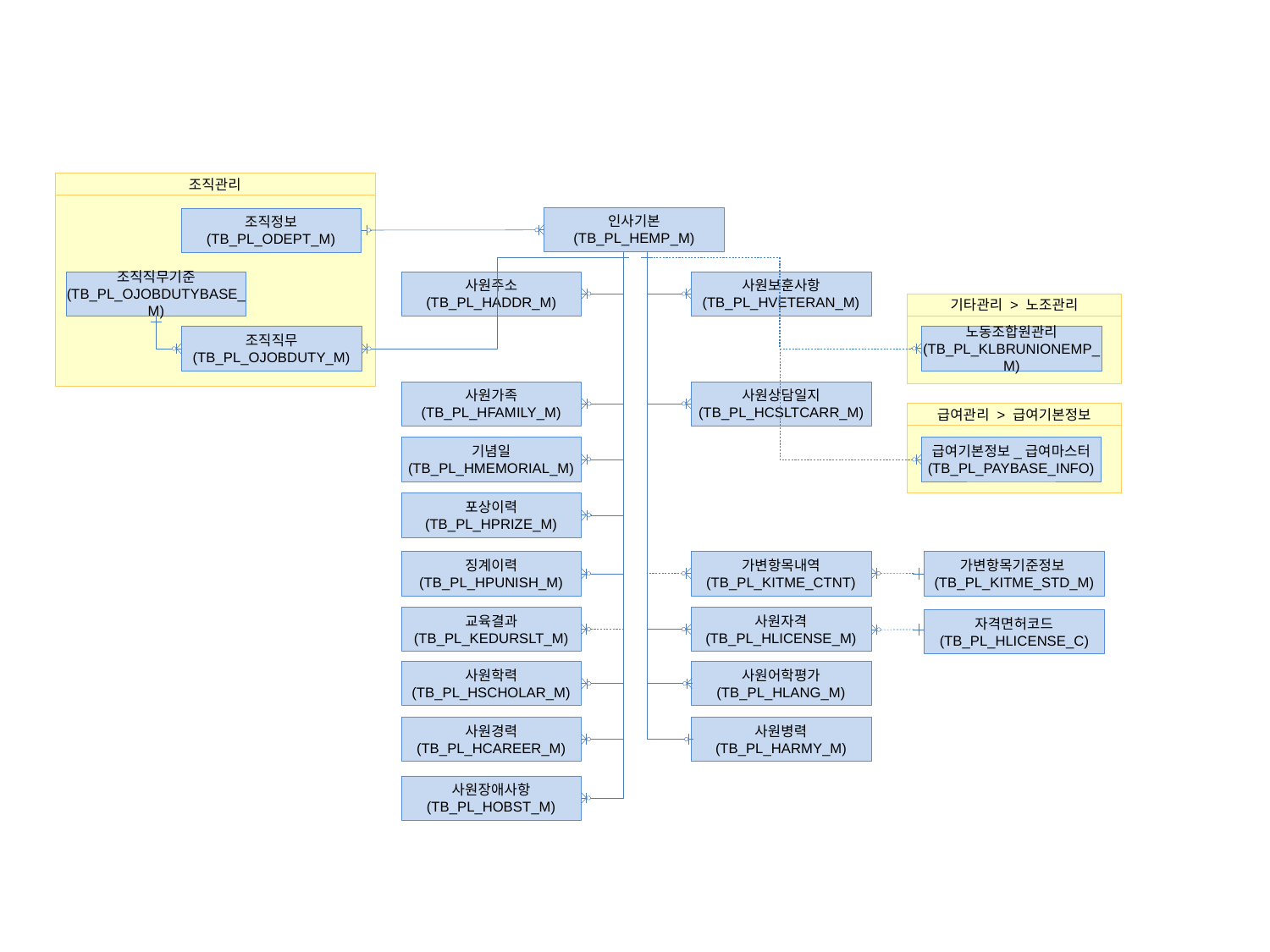

조직관리

인사기본
(TB_PL_HEMP_M)
조직정보
(TB_PL_ODEPT_M)

조직직무기준
(TB_PL_OJOBDUTYBASE_M)
사원주소
(TB_PL_HADDR_M)
사원보훈사항
(TB_PL_HVETERAN_M)

기타관리 > 노조관리

노동조합원관리
(TB_PL_KLBRUNIONEMP_M)
조직직무
(TB_PL_OJOBDUTY_M)

사원가족
(TB_PL_HFAMILY_M)
사원상담일지
(TB_PL_HCSLTCARR_M)

급여관리 > 급여기본정보

기념일
(TB_PL_HMEMORIAL_M)
급여기본정보_급여마스터
(TB_PL_PAYBASE_INFO)

포상이력
(TB_PL_HPRIZE_M)

가변항목내역
(TB_PL_KITME_CTNT)
가변항목기준정보(TB_PL_KITME_STD_M)
징계이력
(TB_PL_HPUNISH_M)

사원자격
(TB_PL_HLICENSE_M)
교육결과
(TB_PL_KEDURSLT_M)
자격면허코드
(TB_PL_HLICENSE_C)

사원학력
(TB_PL_HSCHOLAR_M)
사원어학평가
(TB_PL_HLANG_M)

사원병력
(TB_PL_HARMY_M)
사원경력
(TB_PL_HCAREER_M)

사원장애사항 (TB_PL_HOBST_M)